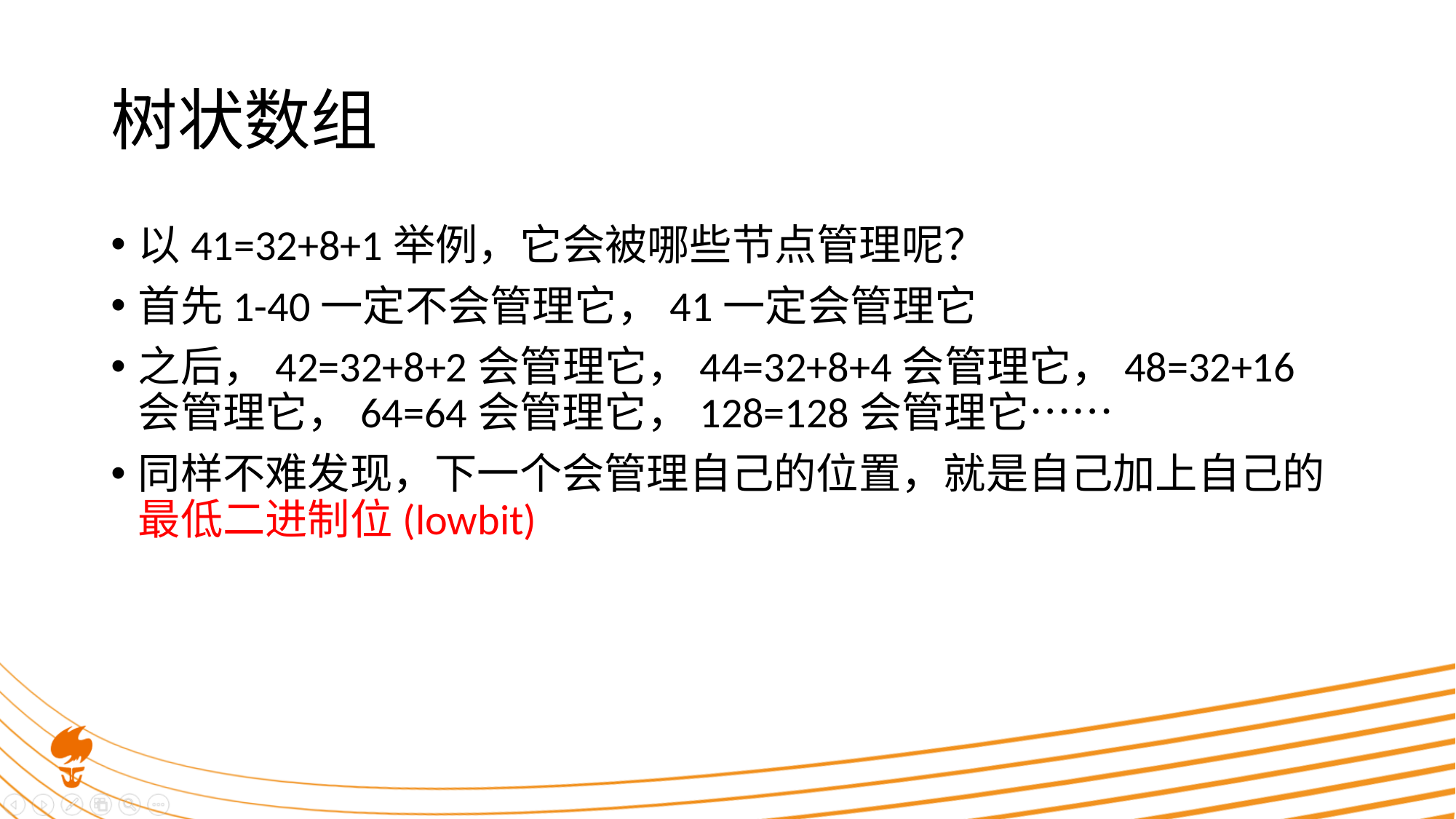

# 树状数组
以41=32+8+1举例，它会被哪些节点管理呢？
首先1-40一定不会管理它，41一定会管理它
之后，42=32+8+2会管理它，44=32+8+4会管理它，48=32+16会管理它，64=64会管理它，128=128会管理它……
同样不难发现，下一个会管理自己的位置，就是自己加上自己的最低二进制位(lowbit)